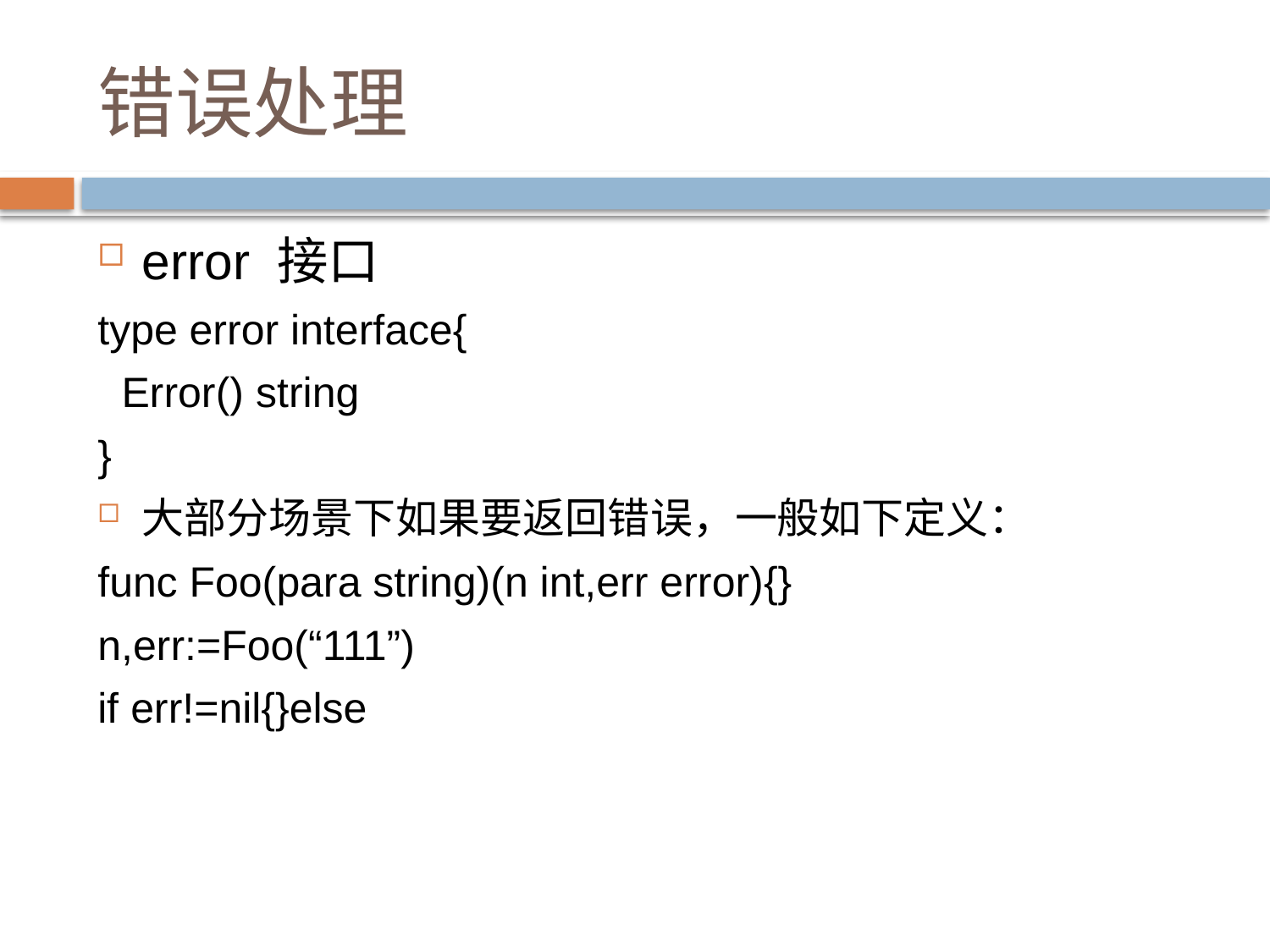

# 错误处理
error 接口
type error interface{
  Error() string
}
大部分场景下如果要返回错误，一般如下定义：
func Foo(para string)(n int,err error){}
n,err:=Foo(“111”)
if err!=nil{}else